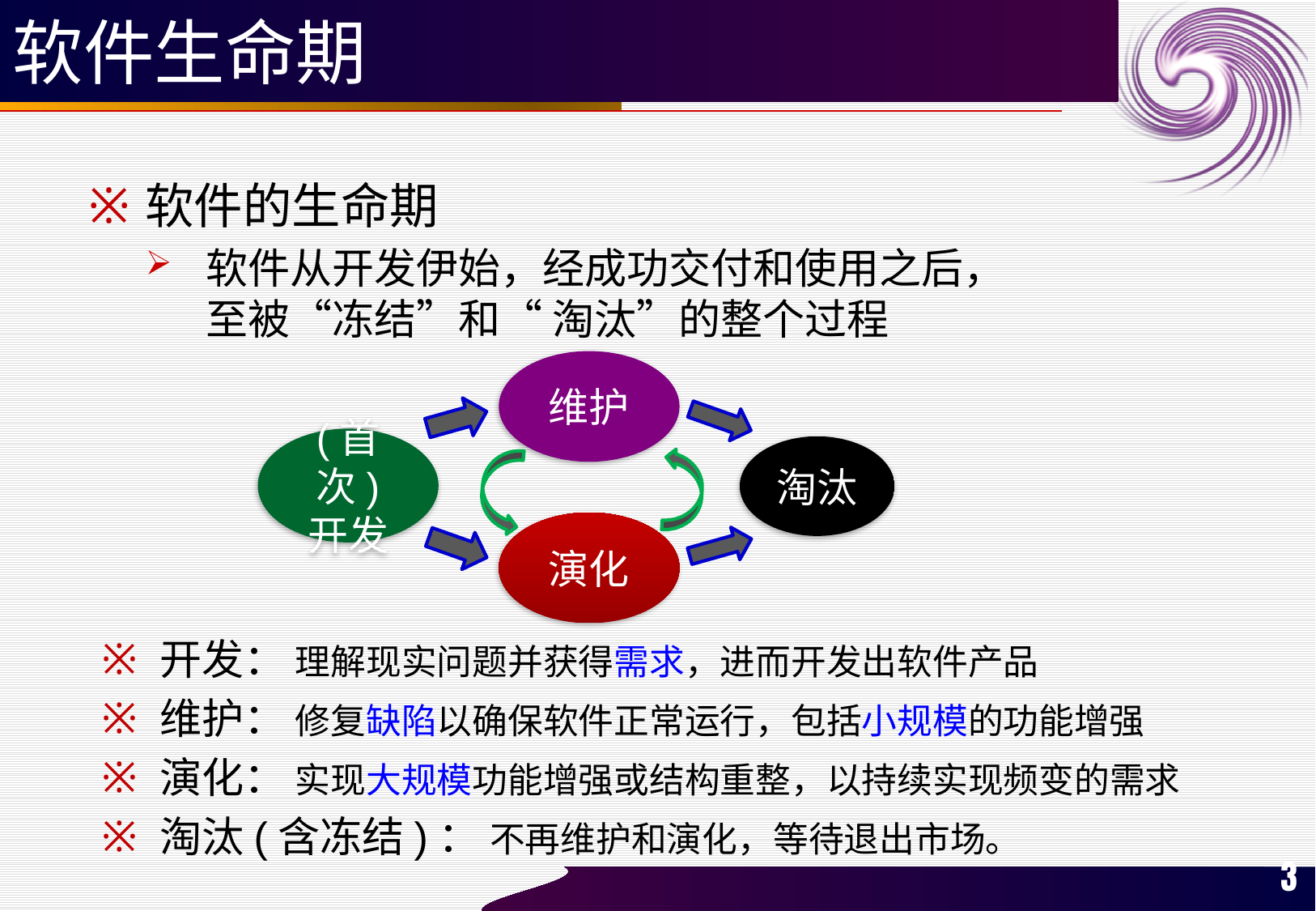

# 软件生命期
软件的生命期
软件从开发伊始，经成功交付和使用之后，
至被“冻结”和“ 淘汰”的整个过程

维护

(首次)
开发
淘汰

演化

开发： 理解现实问题并获得需求，进而开发出软件产品
维护： 修复缺陷以确保软件正常运行，包括小规模的功能增强
演化： 实现大规模功能增强或结构重整，以持续实现频变的需求
淘汰(含冻结)： 不再维护和演化，等待退出市场。
3